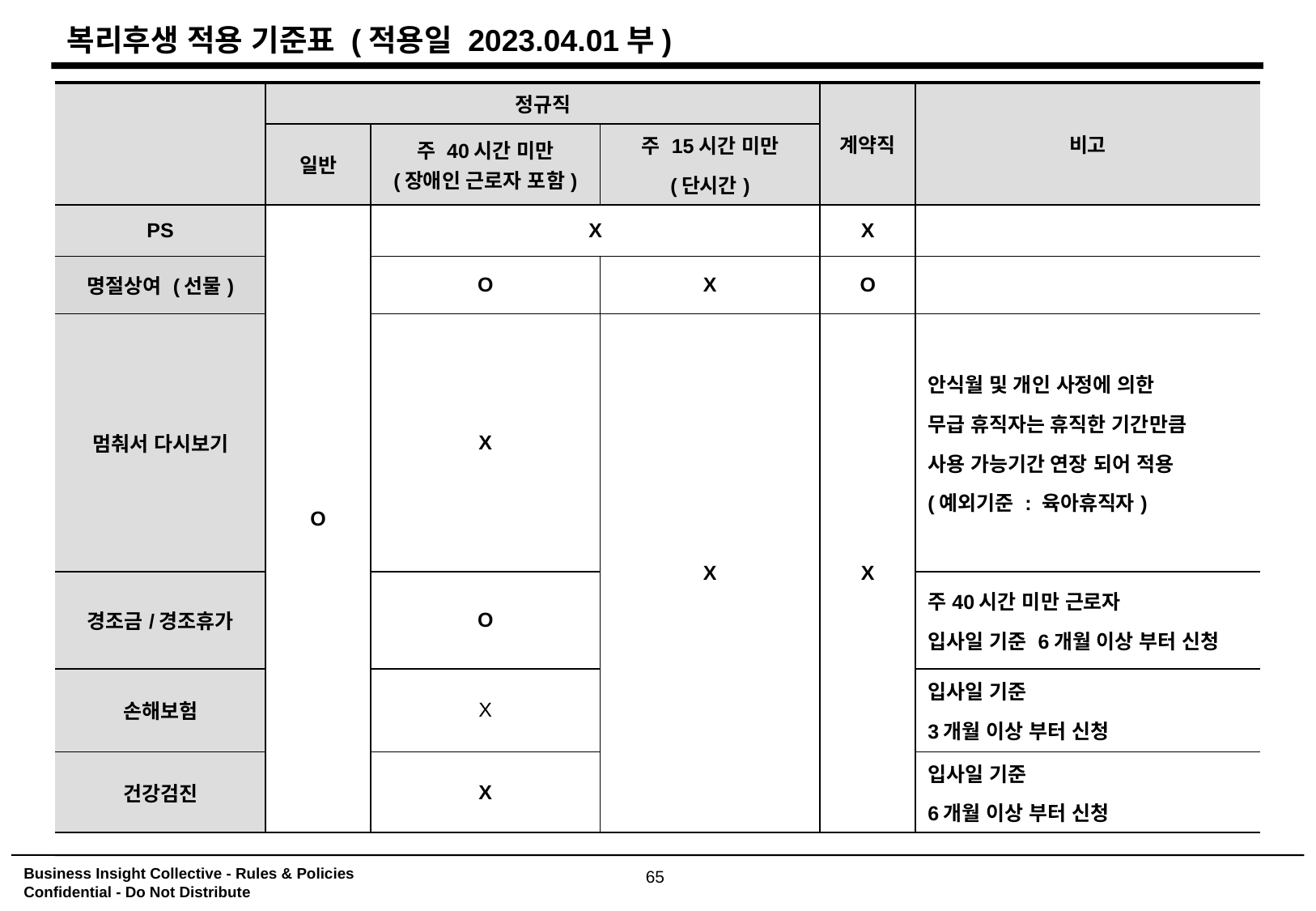

복리후생 적용 기준표 (적용일 2023.04.01부)
|  | 정규직 |  |  | 계약직 | 비고 |
| --- | --- | --- | --- | --- | --- |
|  | 일반 | 주 40시간 미만 (장애인 근로자 포함) | 주 15시간 미만 (단시간) |  |  |
| PS | O | X |  | X |  |
| 명절상여 (선물) |  | O | X | O |  |
| 멈춰서 다시보기 |  | X | X | X | 안식월 및 개인 사정에 의한 무급 휴직자는 휴직한 기간만큼 사용 가능기간 연장 되어 적용 (예외기준 : 육아휴직자) |
| 경조금/경조휴가 |  | O |  |  | 주40시간 미만 근로자 입사일 기준 6개월 이상 부터 신청 |
| 손해보험 |  | X |  |  | 입사일 기준 3개월 이상 부터 신청 |
| 건강검진 |  | X |  |  | 입사일 기준 6개월 이상 부터 신청 |